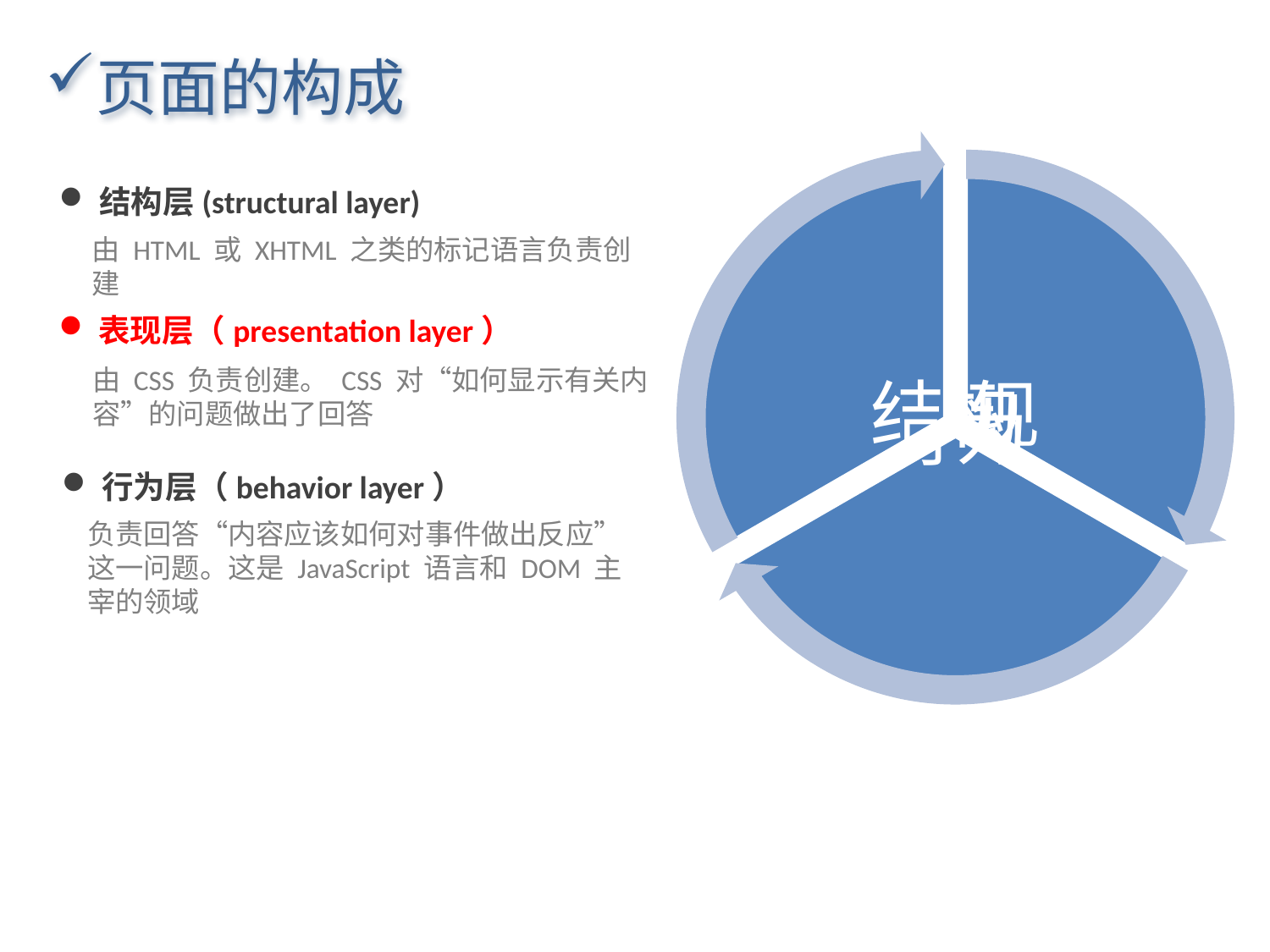

页面的构成
表现
行为
结构
结构层(structural layer)
由 HTML 或 XHTML 之类的标记语言负责创建
表现层（presentation layer）
由 CSS 负责创建。 CSS 对“如何显示有关内容”的问题做出了回答
行为层（behavior layer）
负责回答“内容应该如何对事件做出反应”这一问题。这是 JavaScript 语言和 DOM 主宰的领域